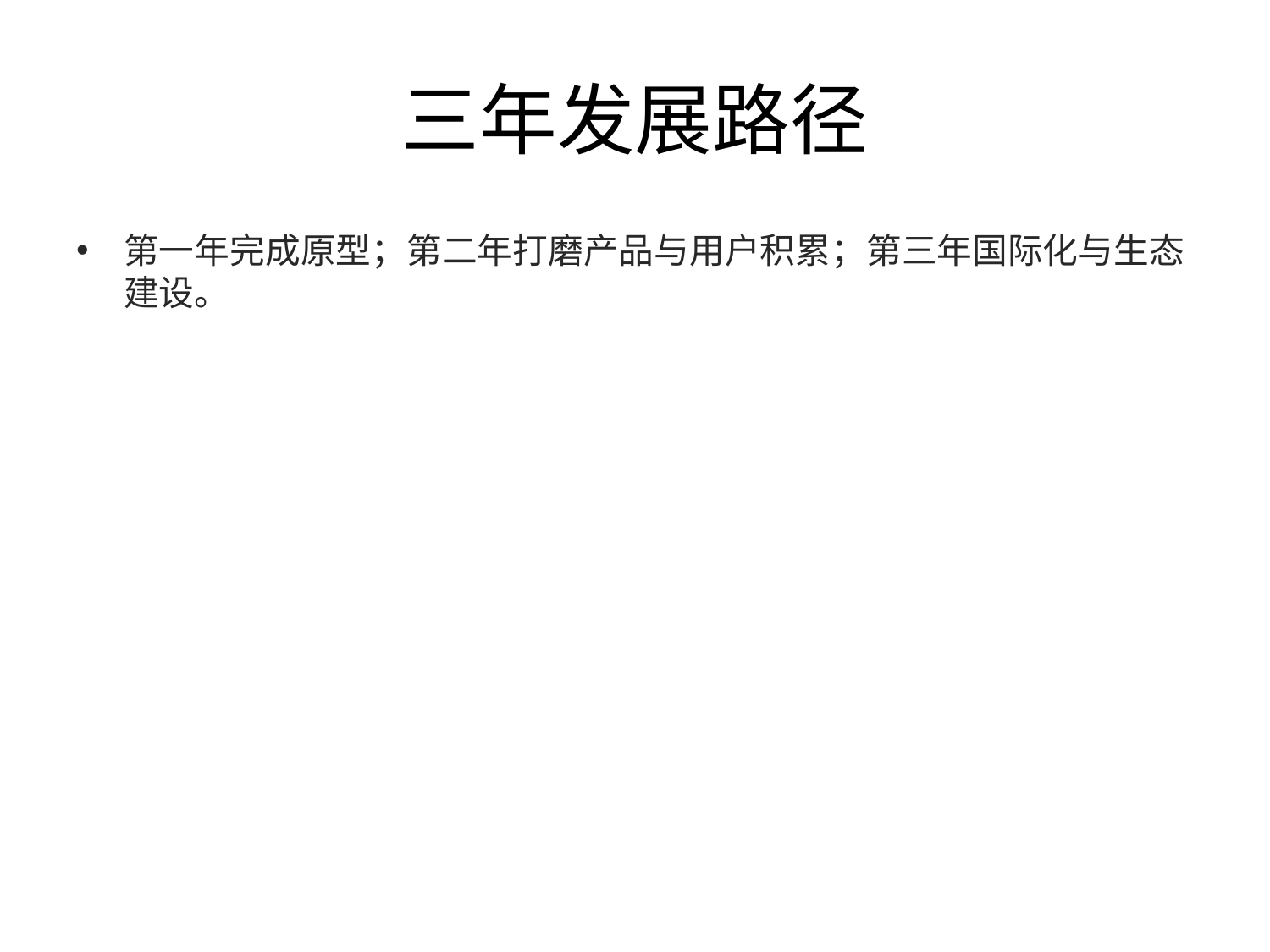

# 三年发展路径
第一年完成原型；第二年打磨产品与用户积累；第三年国际化与生态建设。